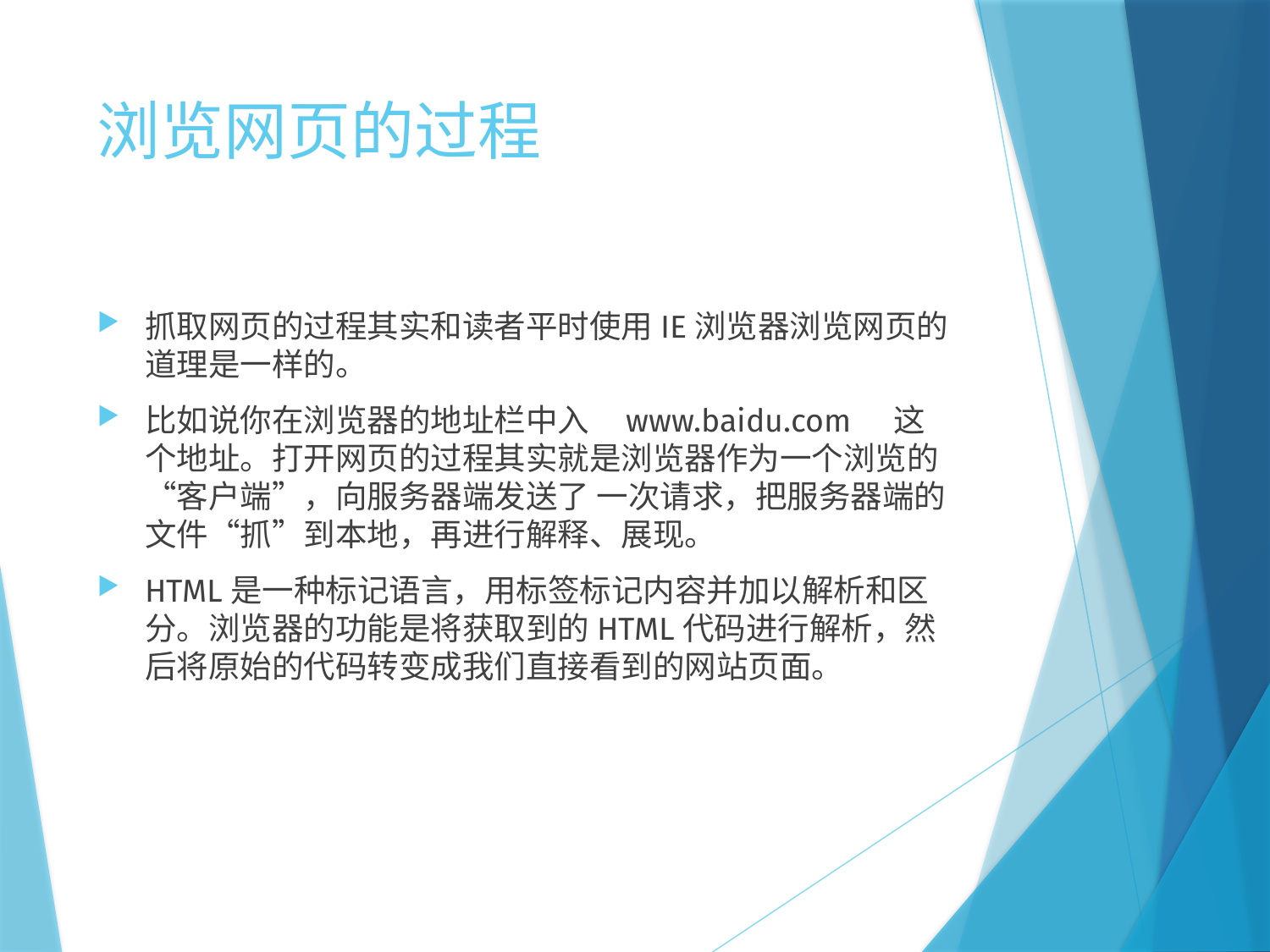

# 浏览网页的过程
抓取网页的过程其实和读者平时使用IE浏览器浏览网页的道理是一样的。
比如说你在浏览器的地址栏中入    www.baidu.com    这个地址。打开网页的过程其实就是浏览器作为一个浏览的“客户端”，向服务器端发送了 一次请求，把服务器端的文件“抓”到本地，再进行解释、展现。
HTML是一种标记语言，用标签标记内容并加以解析和区分。浏览器的功能是将获取到的HTML代码进行解析，然后将原始的代码转变成我们直接看到的网站页面。